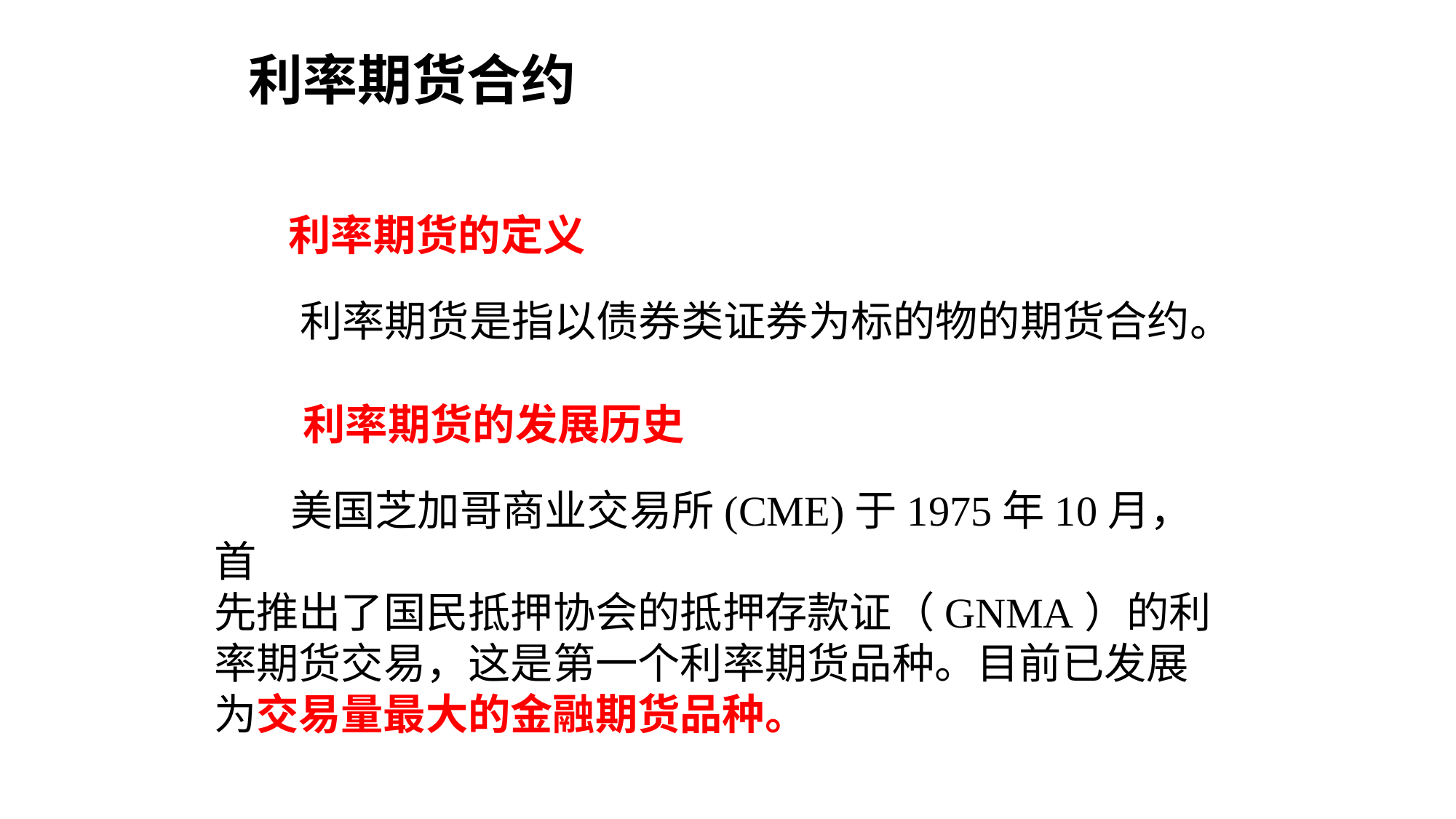

利率期货合约
     利率期货的定义
        利率期货是指以债券类证券为标的物的期货合约。
利率期货的发展历史
       美国芝加哥商业交易所(CME)于1975年10月，首
先推出了国民抵押协会的抵押存款证（GNMA）的利率期货交易，这是第一个利率期货品种。目前已发展为交易量最大的金融期货品种。